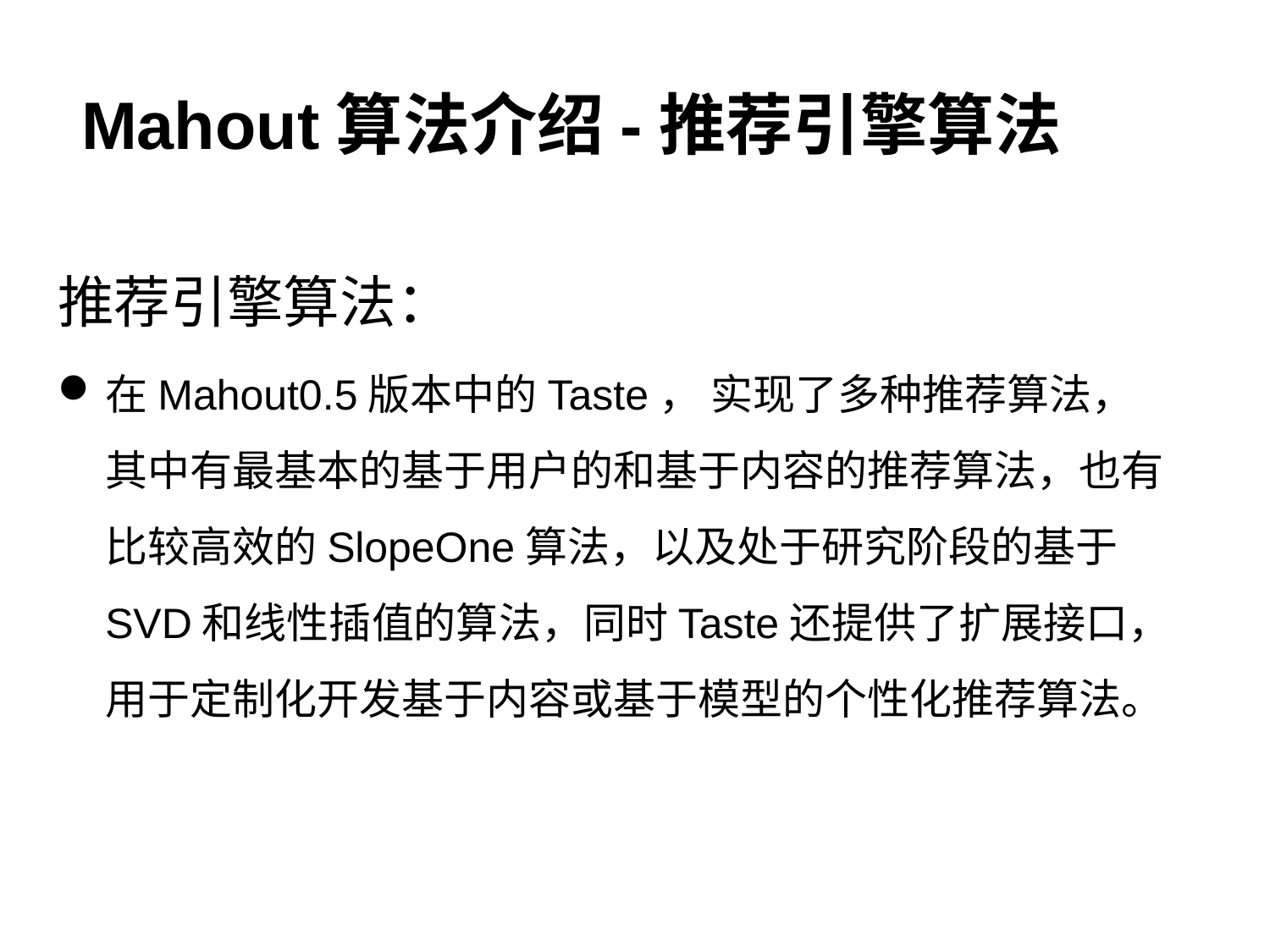

Mahout算法介绍-推荐引擎算法
推荐引擎算法：
在Mahout0.5版本中的Taste， 实现了多种推荐算法，其中有最基本的基于用户的和基于内容的推荐算法，也有比较高效的SlopeOne算法，以及处于研究阶段的基于SVD和线性插值的算法，同时Taste还提供了扩展接口，用于定制化开发基于内容或基于模型的个性化推荐算法。